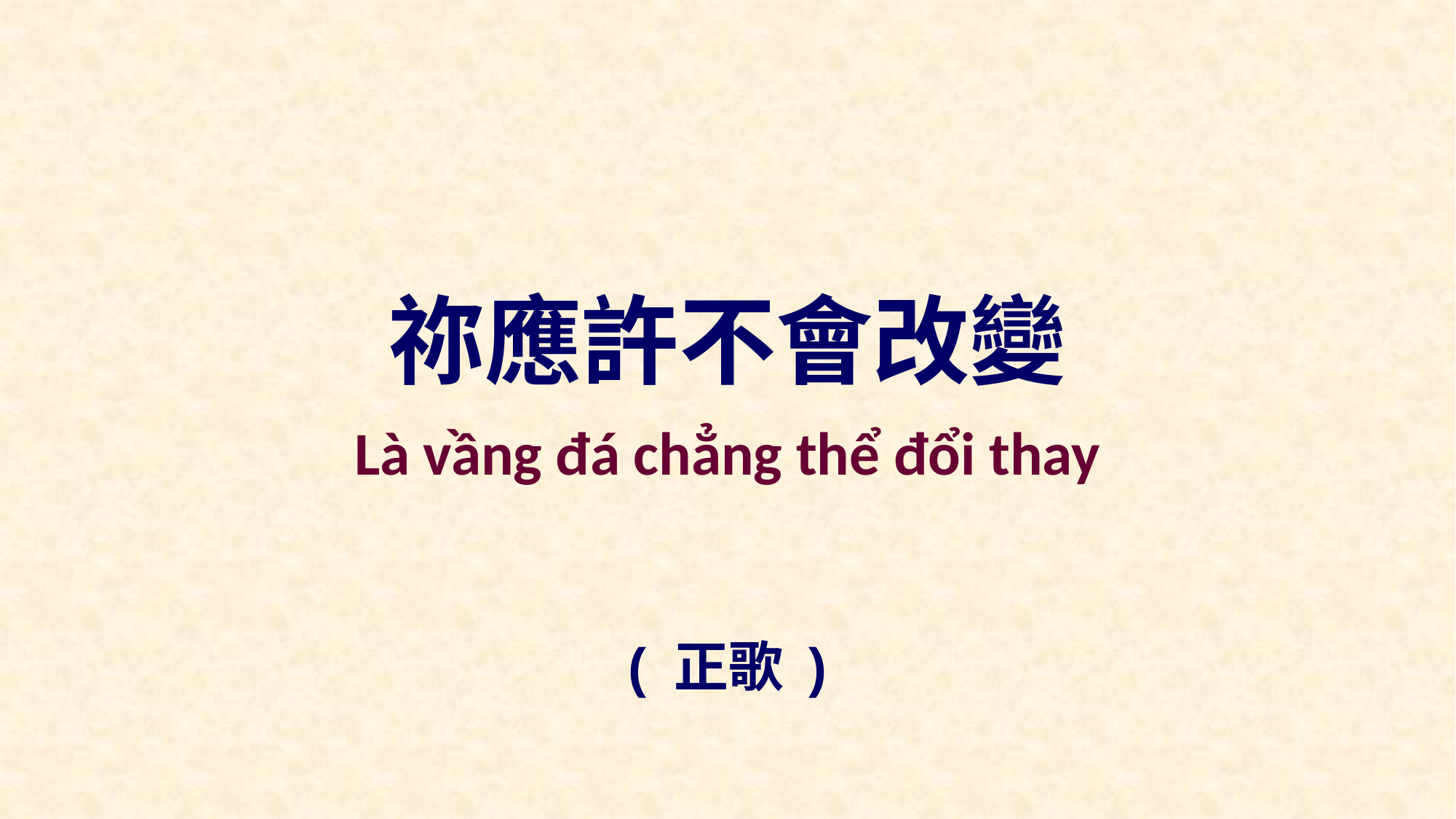

祢應許不會改變
Là vầng đá chẳng thể đổi thay
( 正歌 )